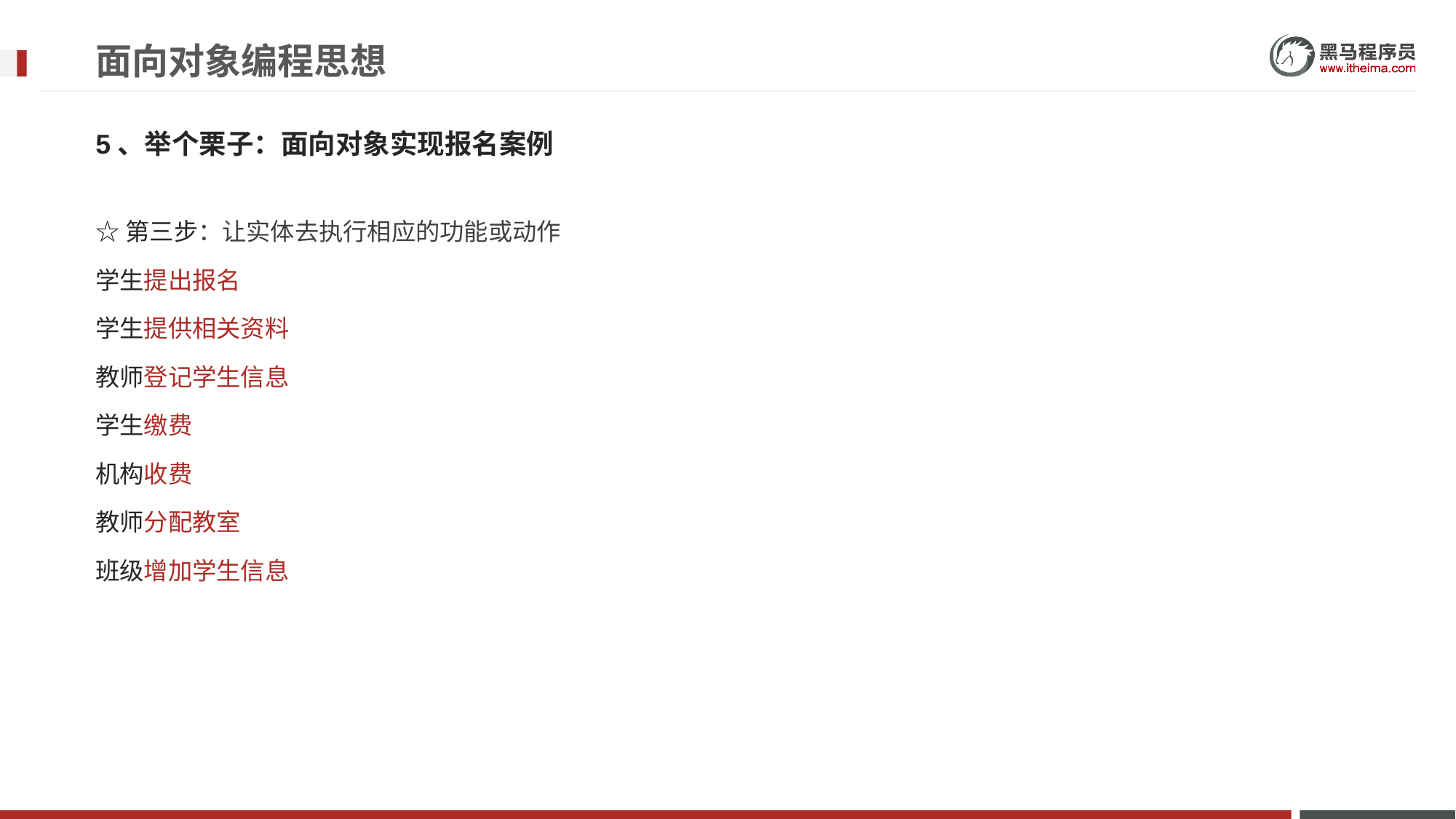

# 面向对象编程思想
5、举个栗子：面向对象实现报名案例
☆第三步：让实体去执行相应的功能或动作
学生提出报名
学生提供相关资料
教师登记学生信息
学生缴费
机构收费
教师分配教室
班级增加学生信息